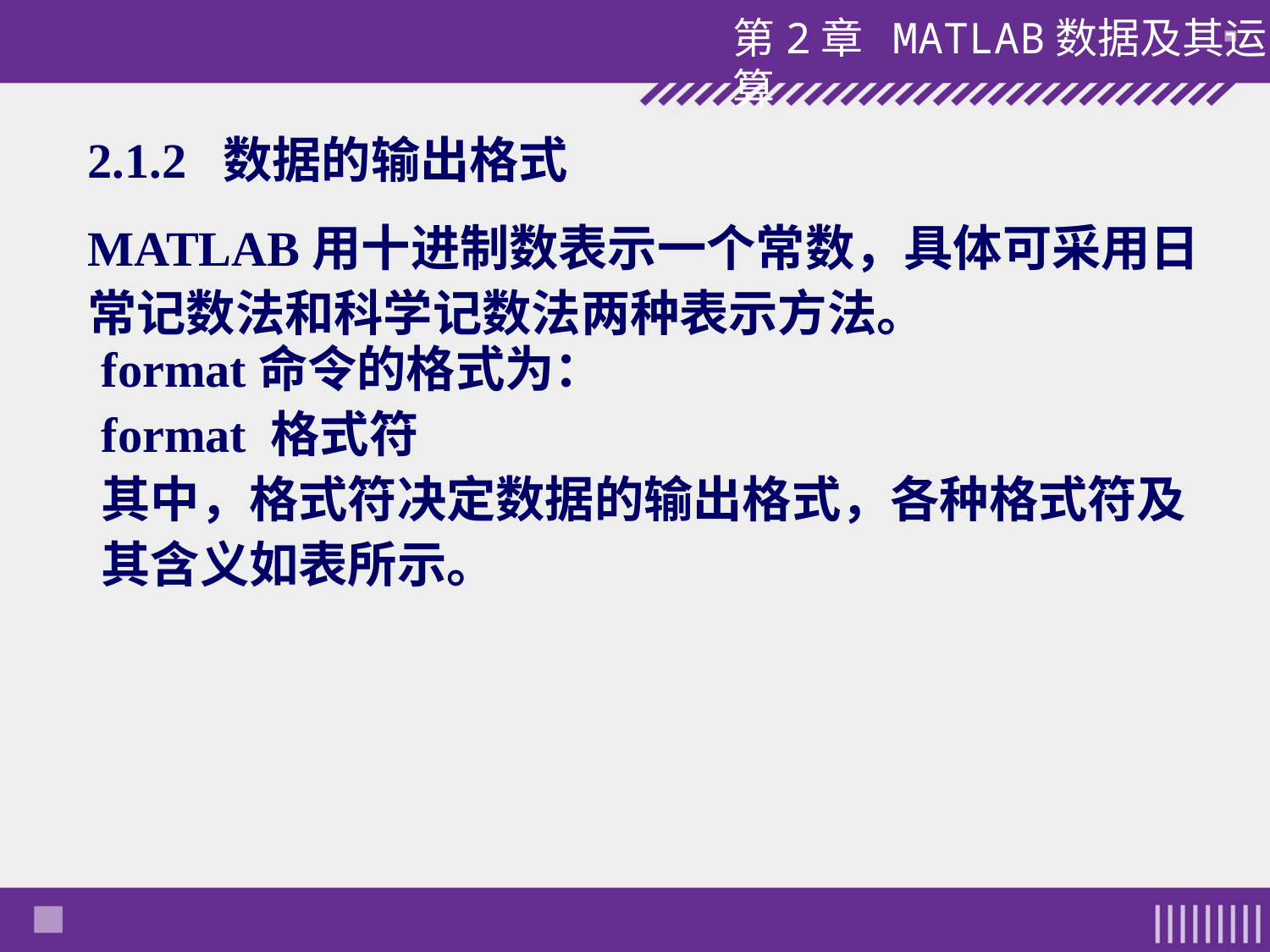

2.1.2  数据的输出格式

MATLAB用十进制数表示一个常数，具体可采用日常记数法和科学记数法两种表示方法。
format命令的格式为：
format 格式符
其中，格式符决定数据的输出格式，各种格式符及其含义如表所示。